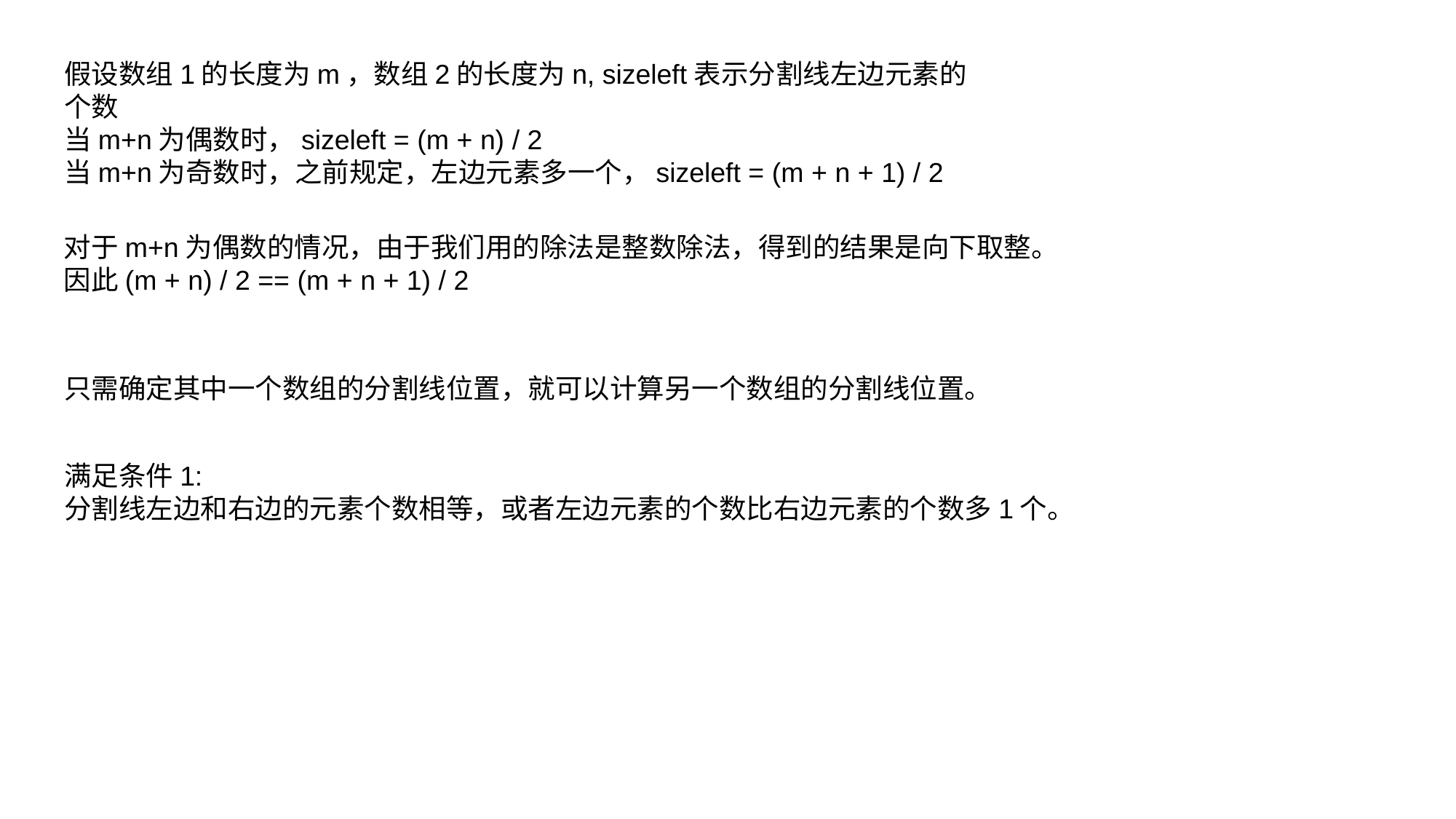

假设数组1的长度为m，数组2的长度为n, sizeleft表示分割线左边元素的个数
当m+n为偶数时，sizeleft = (m + n) / 2
当m+n为奇数时，之前规定，左边元素多一个，sizeleft = (m + n + 1) / 2

对于m+n为偶数的情况，由于我们用的除法是整数除法，得到的结果是向下取整。
因此(m + n) / 2 == (m + n + 1) / 2
只需确定其中一个数组的分割线位置，就可以计算另一个数组的分割线位置。
满足条件1:
分割线左边和右边的元素个数相等，或者左边元素的个数比右边元素的个数多1个。